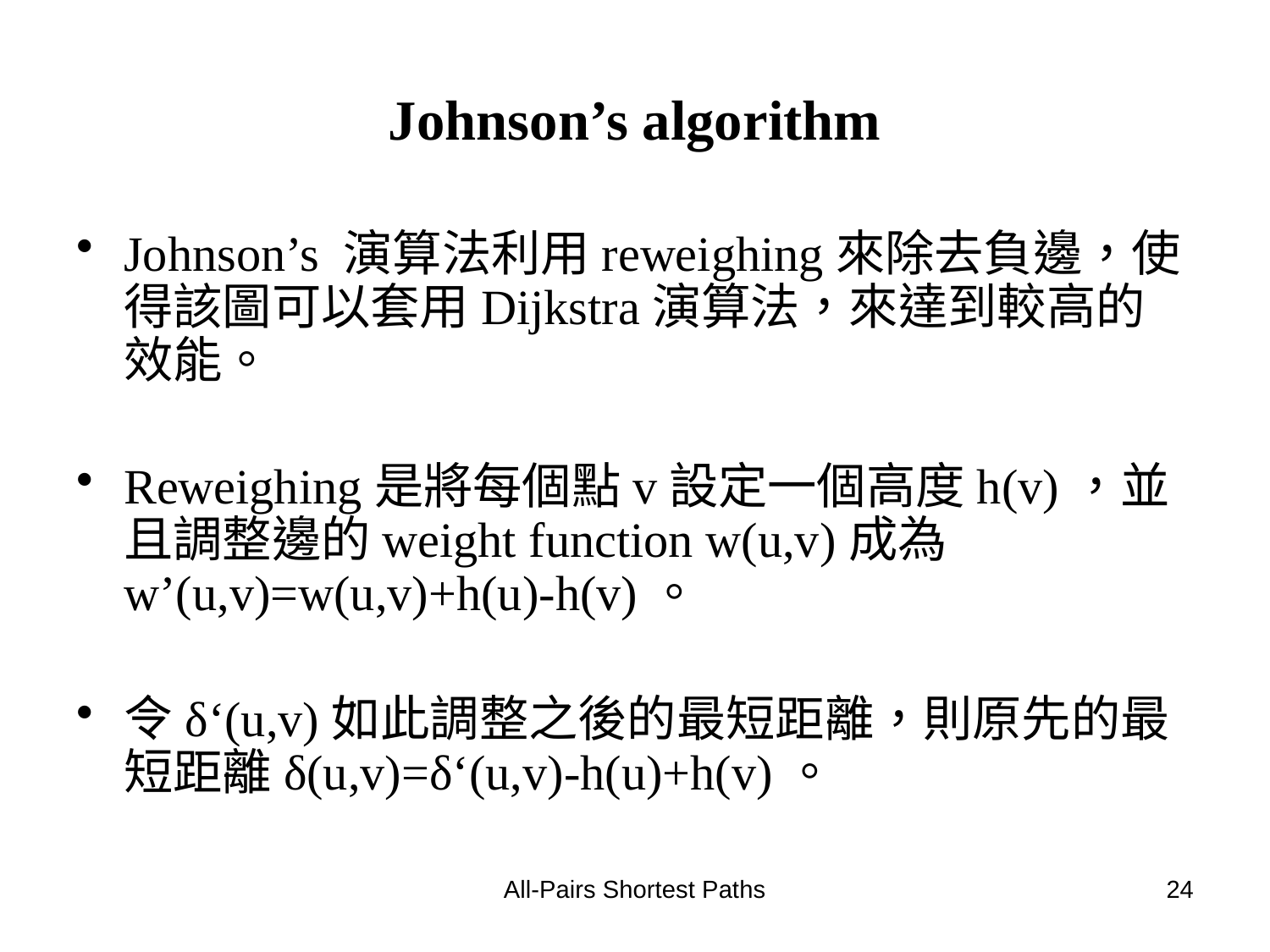

# Johnson’s algorithm
Johnson’s 演算法利用reweighing來除去負邊，使得該圖可以套用Dijkstra演算法，來達到較高的效能。

Reweighing是將每個點v設定一個高度h(v)，並且調整邊的weight function w(u,v)成為w’(u,v)=w(u,v)+h(u)-h(v)。

令δ‘(u,v)如此調整之後的最短距離，則原先的最短距離δ(u,v)=δ‘(u,v)-h(u)+h(v)。
All-Pairs Shortest Paths
24